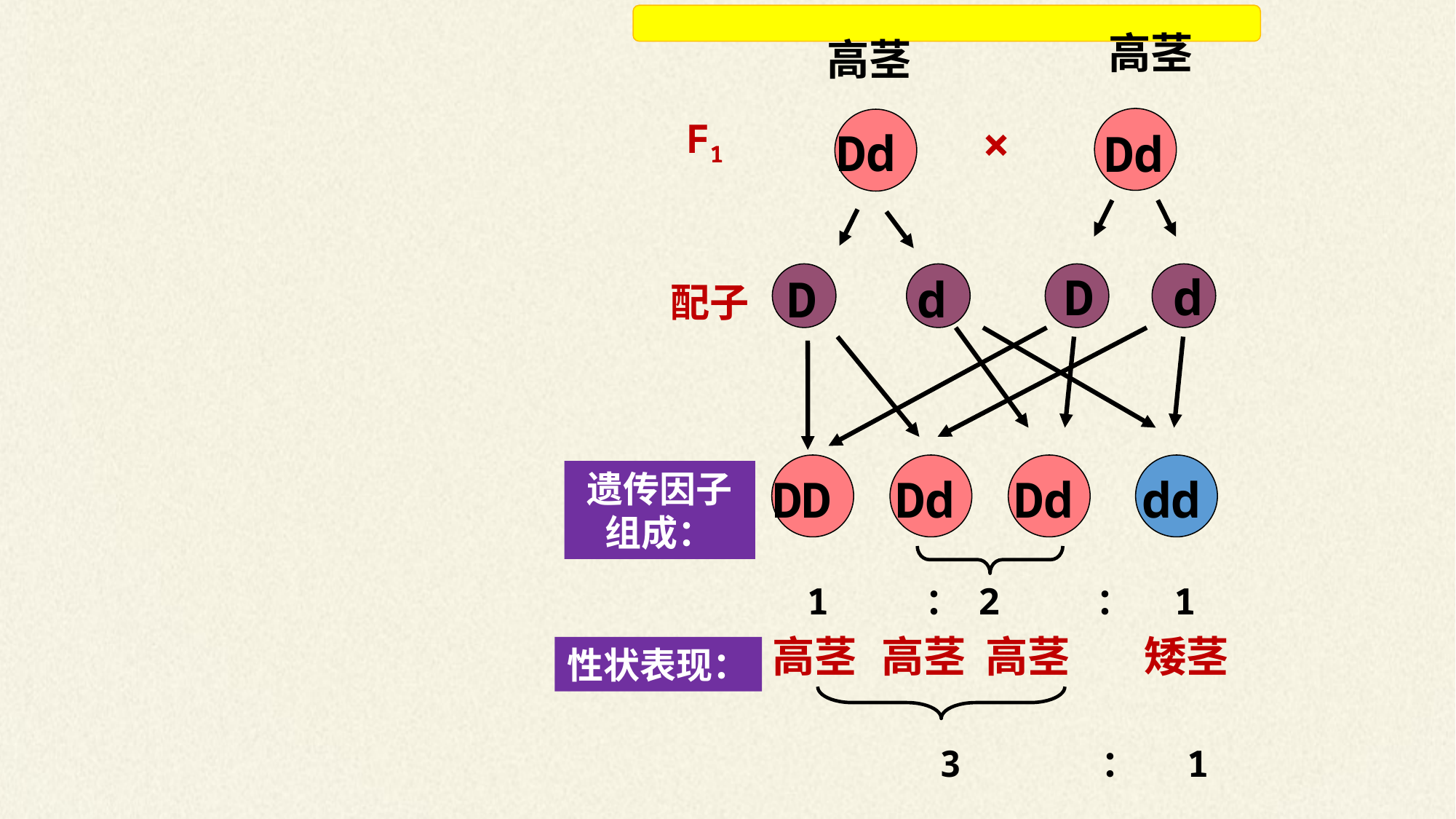

高茎
高茎
F1

×
Dd
Dd

D
d

D

d

配子

F2

遗传因子组成：
DD
Dd
Dd
dd

1    ： 2    ：    1

高茎
高茎  高茎
矮茎
性状表现：
3      ：     1